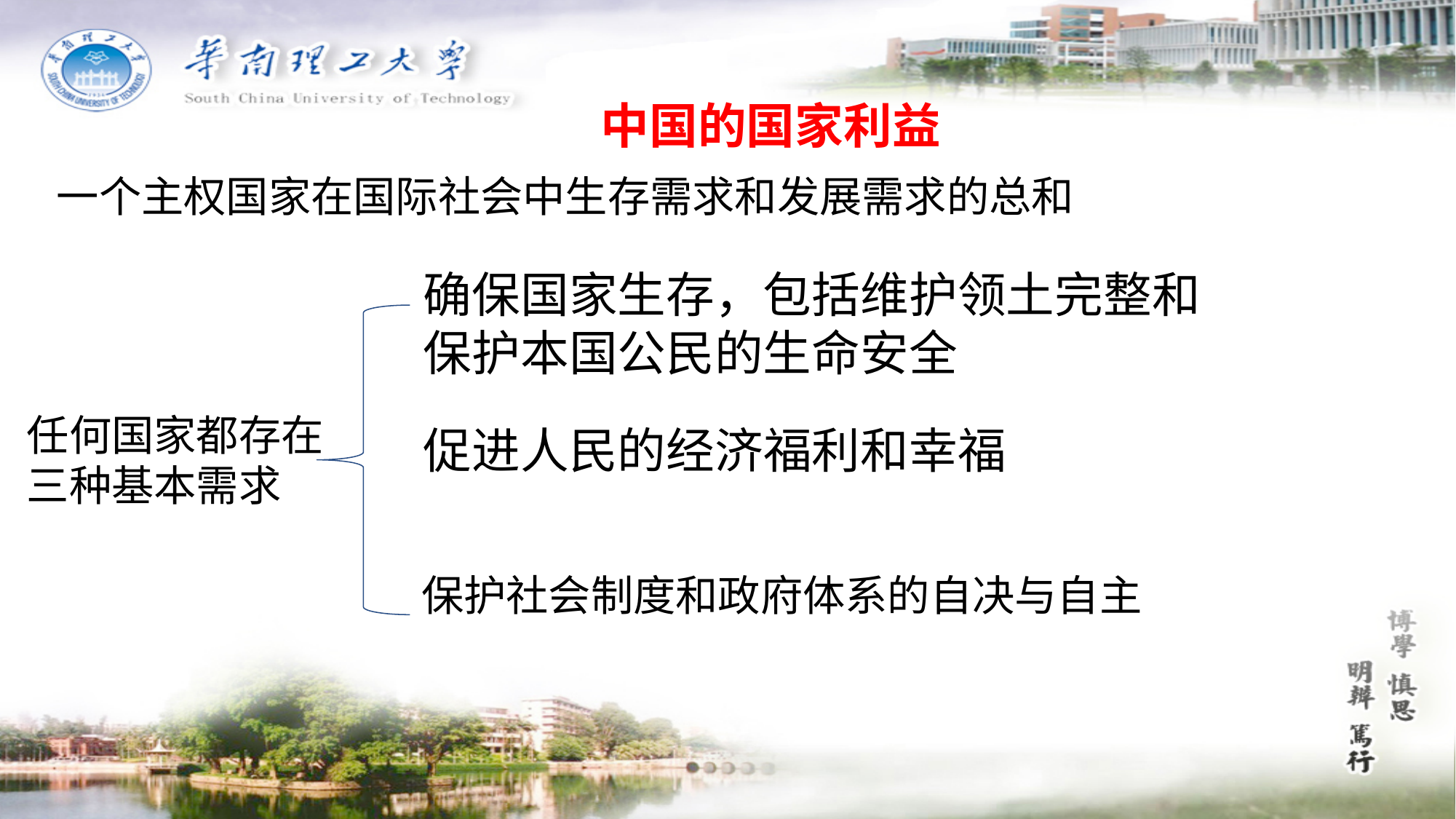

中国的国家利益
一个主权国家在国际社会中生存需求和发展需求的总和
确保国家生存，包括维护领土完整和保护本国公民的生命安全

任何国家都存在
三种基本需求
促进人民的经济福利和幸福
保护社会制度和政府体系的自决与自主